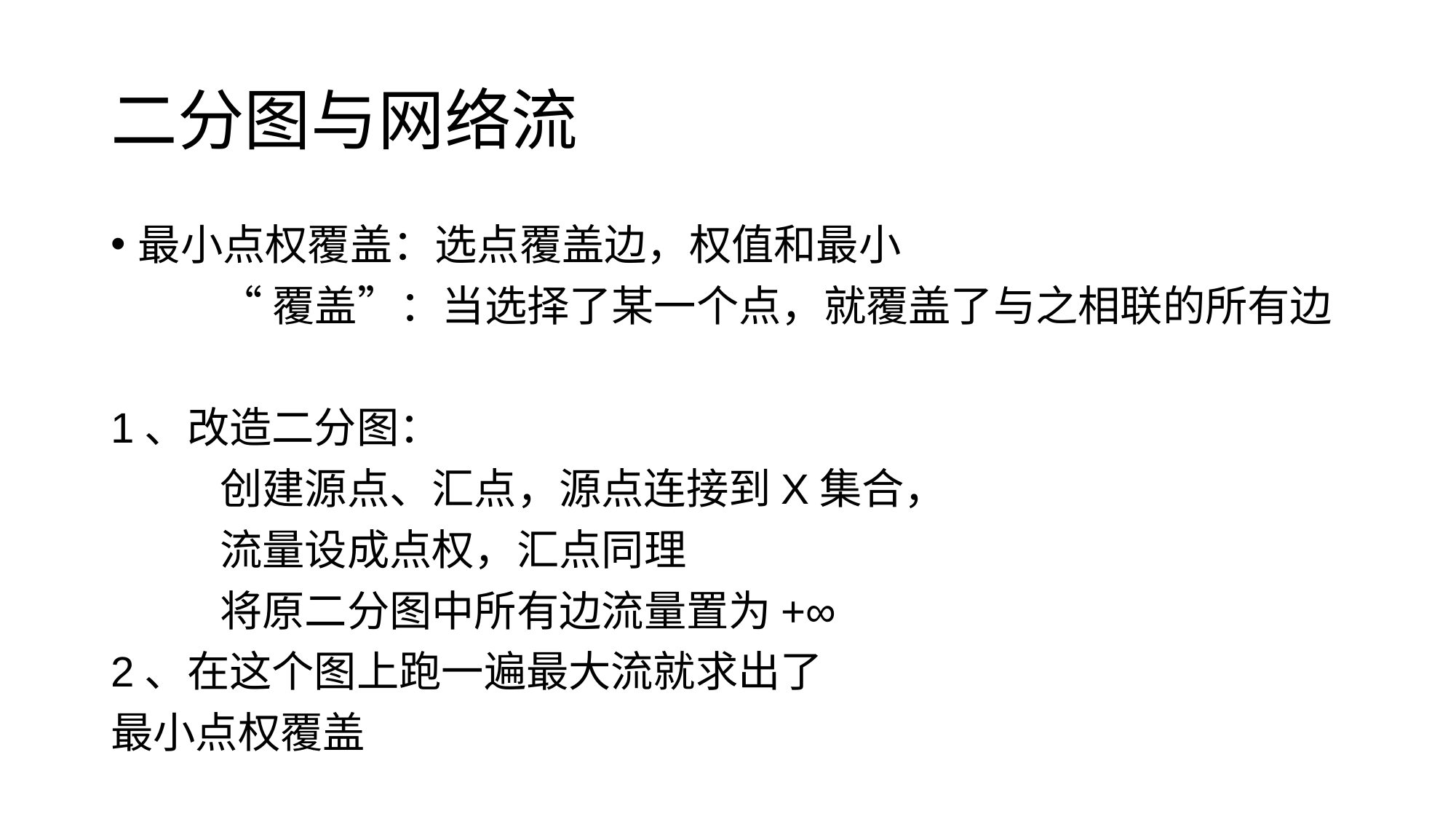

# 二分图与网络流
最小点权覆盖：选点覆盖边，权值和最小
	“覆盖”：当选择了某一个点，就覆盖了与之相联的所有边

1、改造二分图：
	创建源点、汇点，源点连接到X集合，
	流量设成点权，汇点同理
	将原二分图中所有边流量置为+∞
2、在这个图上跑一遍最大流就求出了
最小点权覆盖